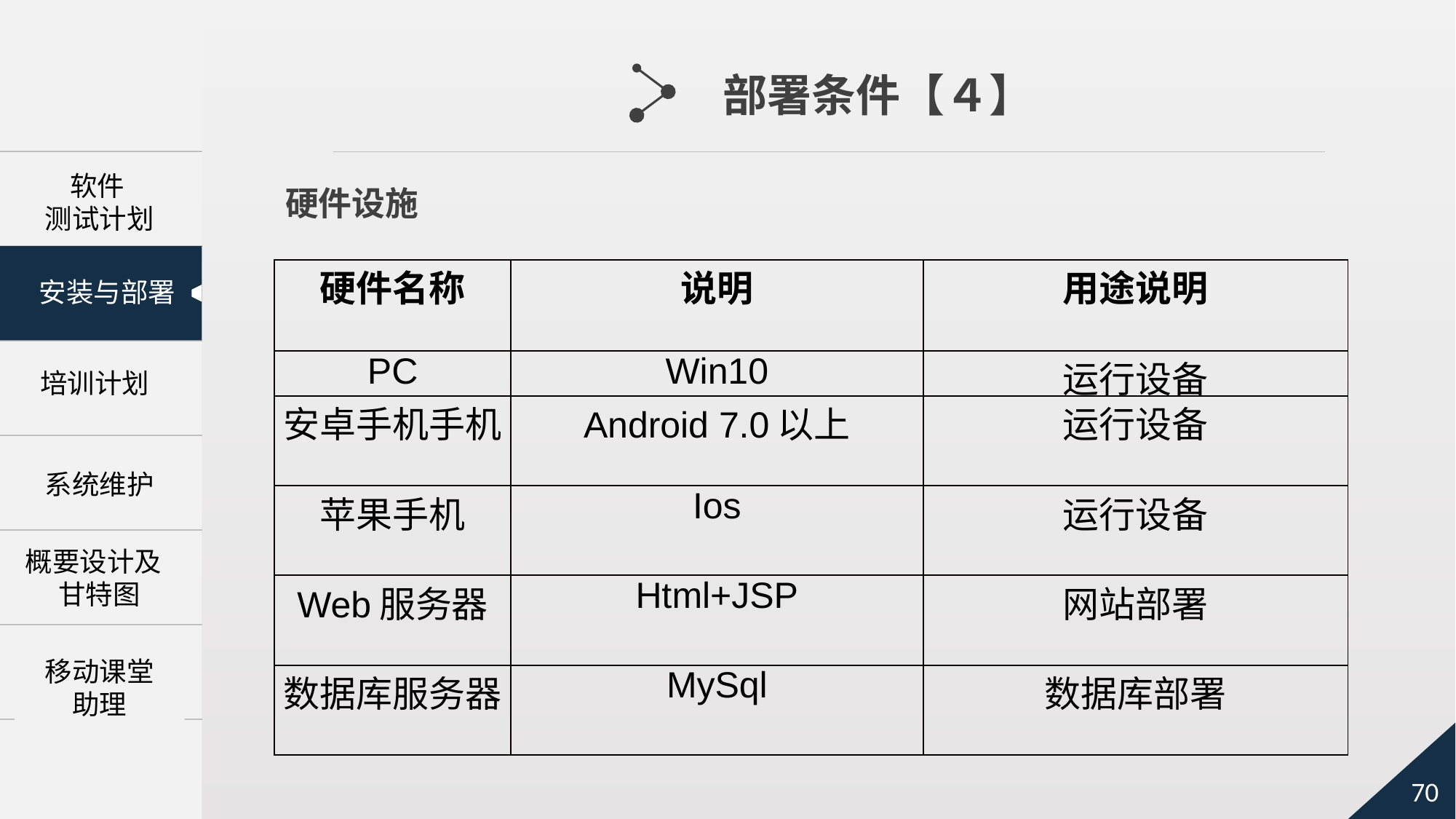

部署条件【４】
   软件
测试计划
　  安装与部署
培训计划
系统维护
硬件设施
| 硬件名称 | 说明 | 用途说明 |
| --- | --- | --- |
| PC | Win10 | 运行设备 |
| 安卓手机手机 | Android 7.0以上 | 运行设备 |
| 苹果手机 | Ios | 运行设备 |
| Web服务器 | Html+JSP | 网站部署 |
| 数据库服务器 | MySql | 数据库部署 |
概要设计及   甘特图
移动课堂
助理